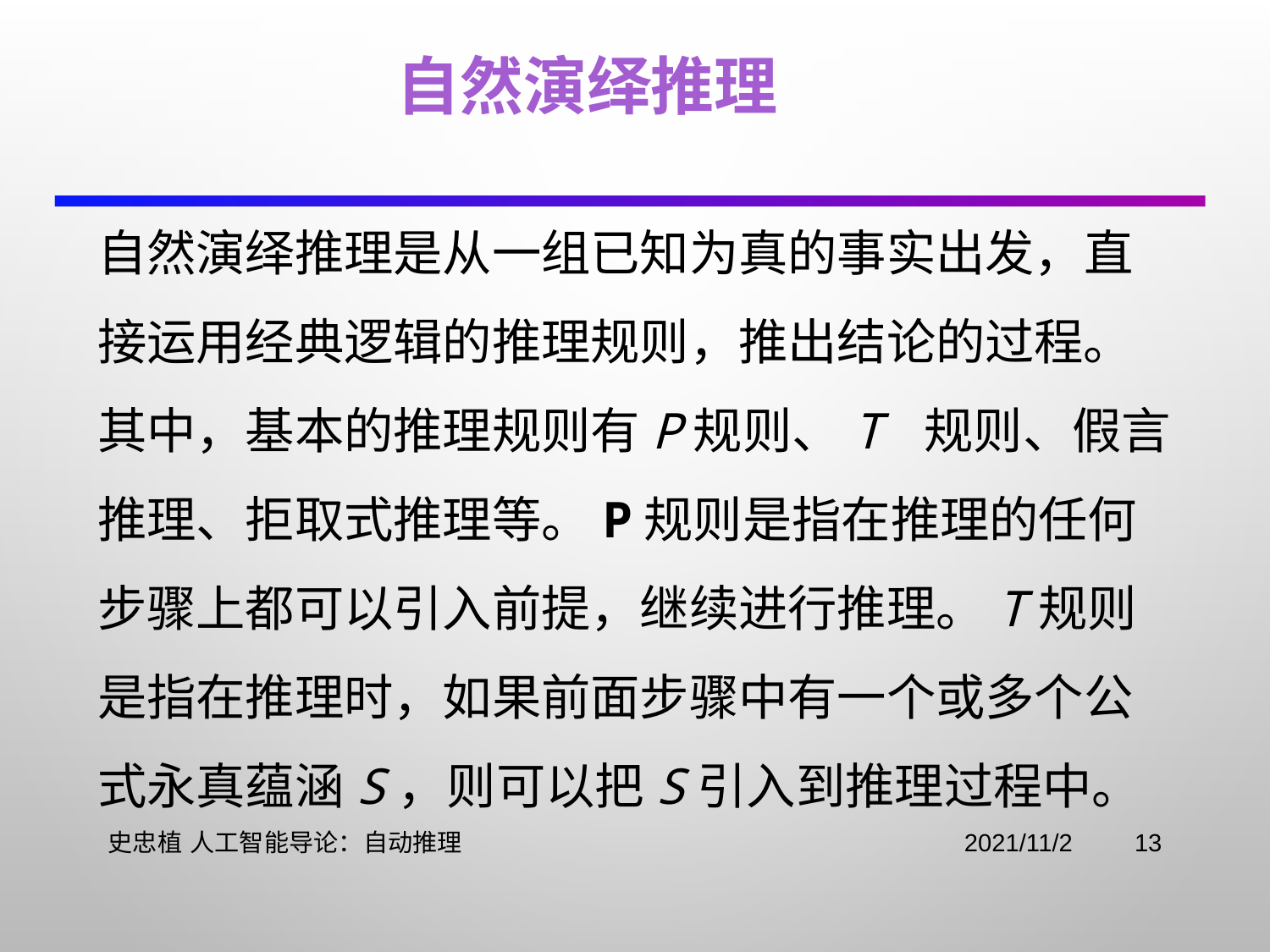

# 自然演绎推理
自然演绎推理是从一组已知为真的事实出发，直接运用经典逻辑的推理规则，推出结论的过程。其中，基本的推理规则有P规则、T 规则、假言推理、拒取式推理等。P规则是指在推理的任何步骤上都可以引入前提，继续进行推理。T规则是指在推理时，如果前面步骤中有一个或多个公式永真蕴涵S，则可以把S引入到推理过程中。
史忠植 人工智能导论：自动推理
2021/11/2
13